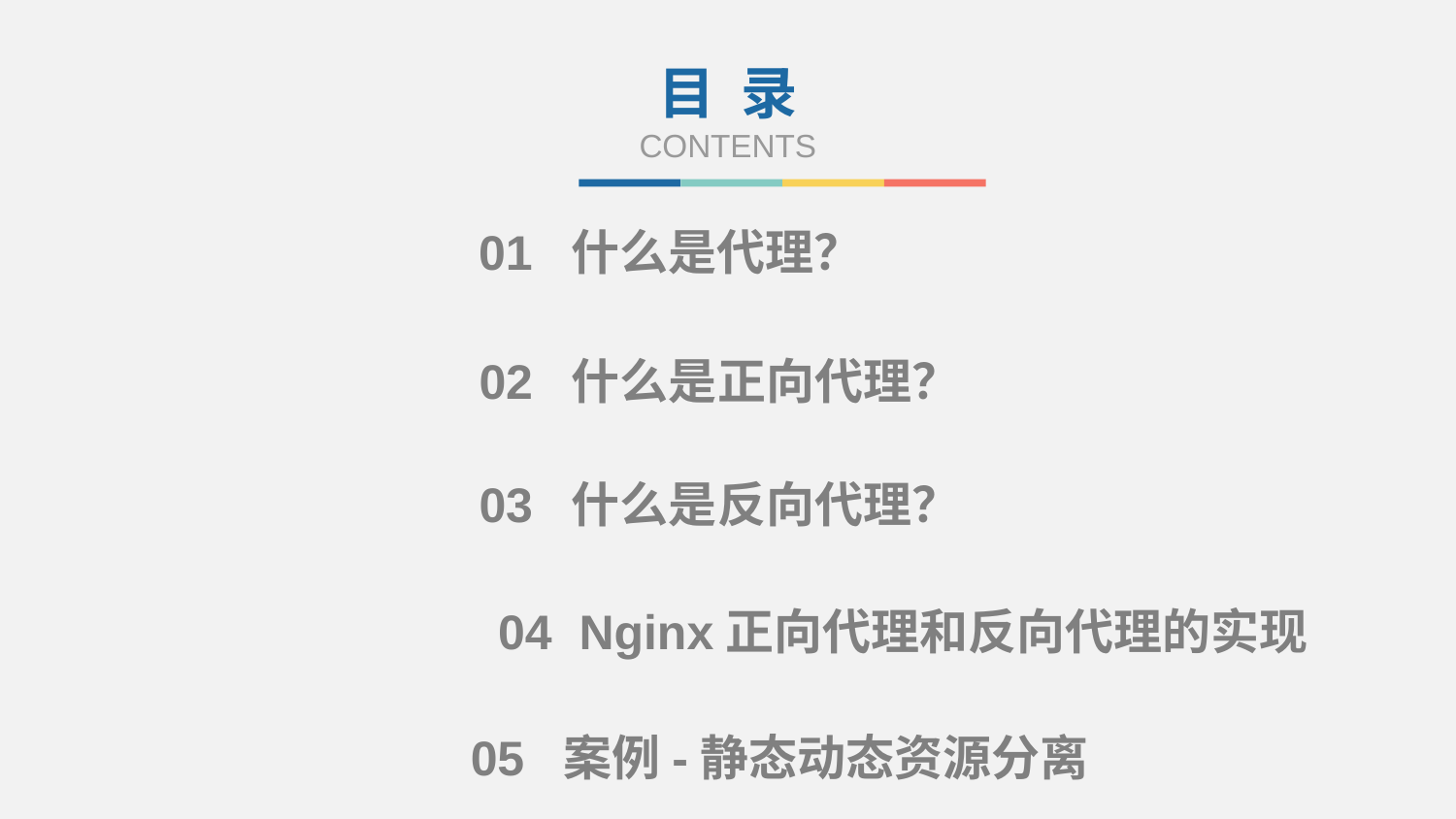

目  录
CONTENTS

01  什么是代理？
02  什么是正向代理？
03  什么是反向代理？
04  Nginx正向代理和反向代理的实现
05  案例-静态动态资源分离